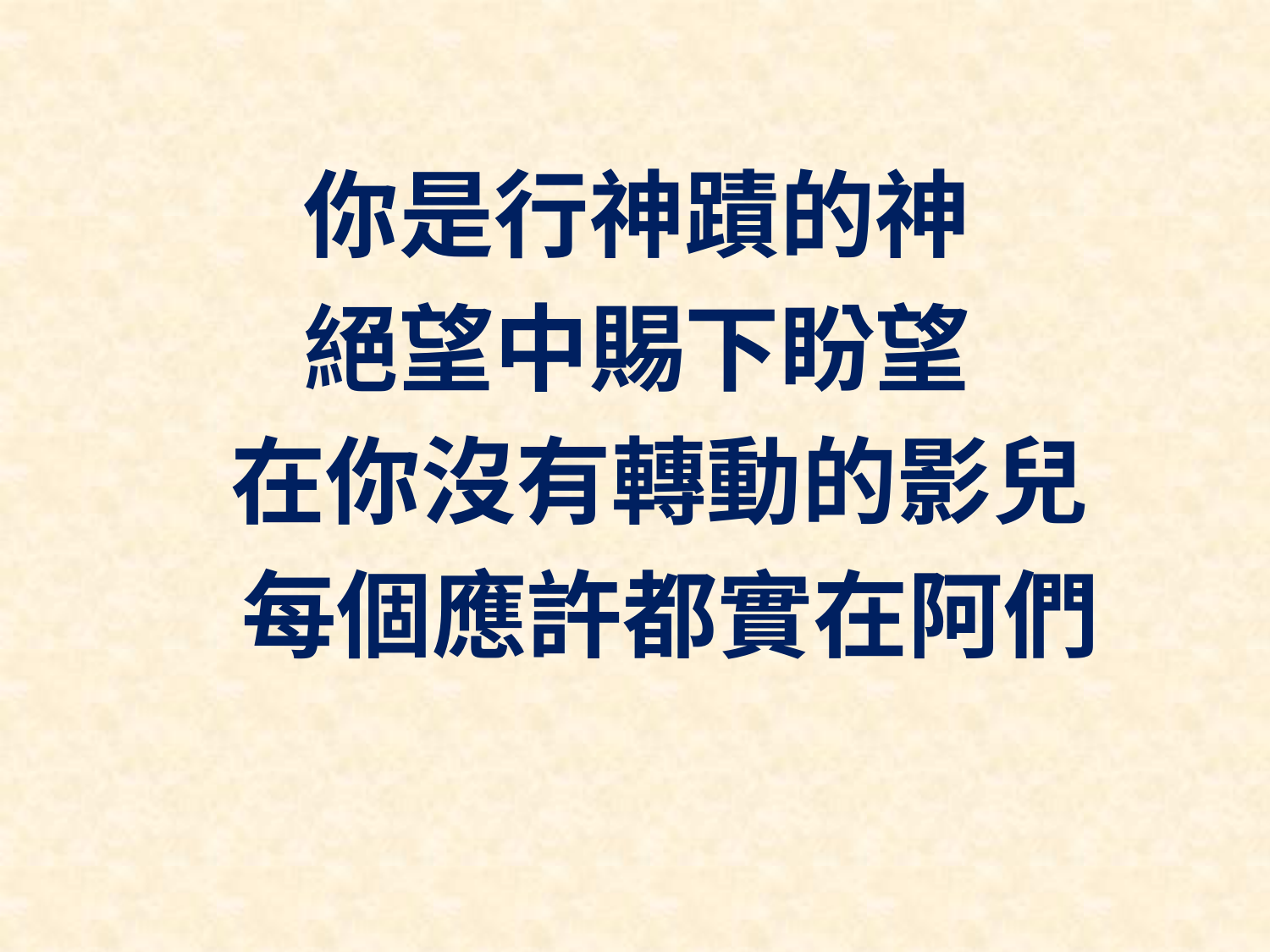

你是行神蹟的神
絕望中賜下盼望
 在你沒有轉動的影兒
  每個應許都實在阿們